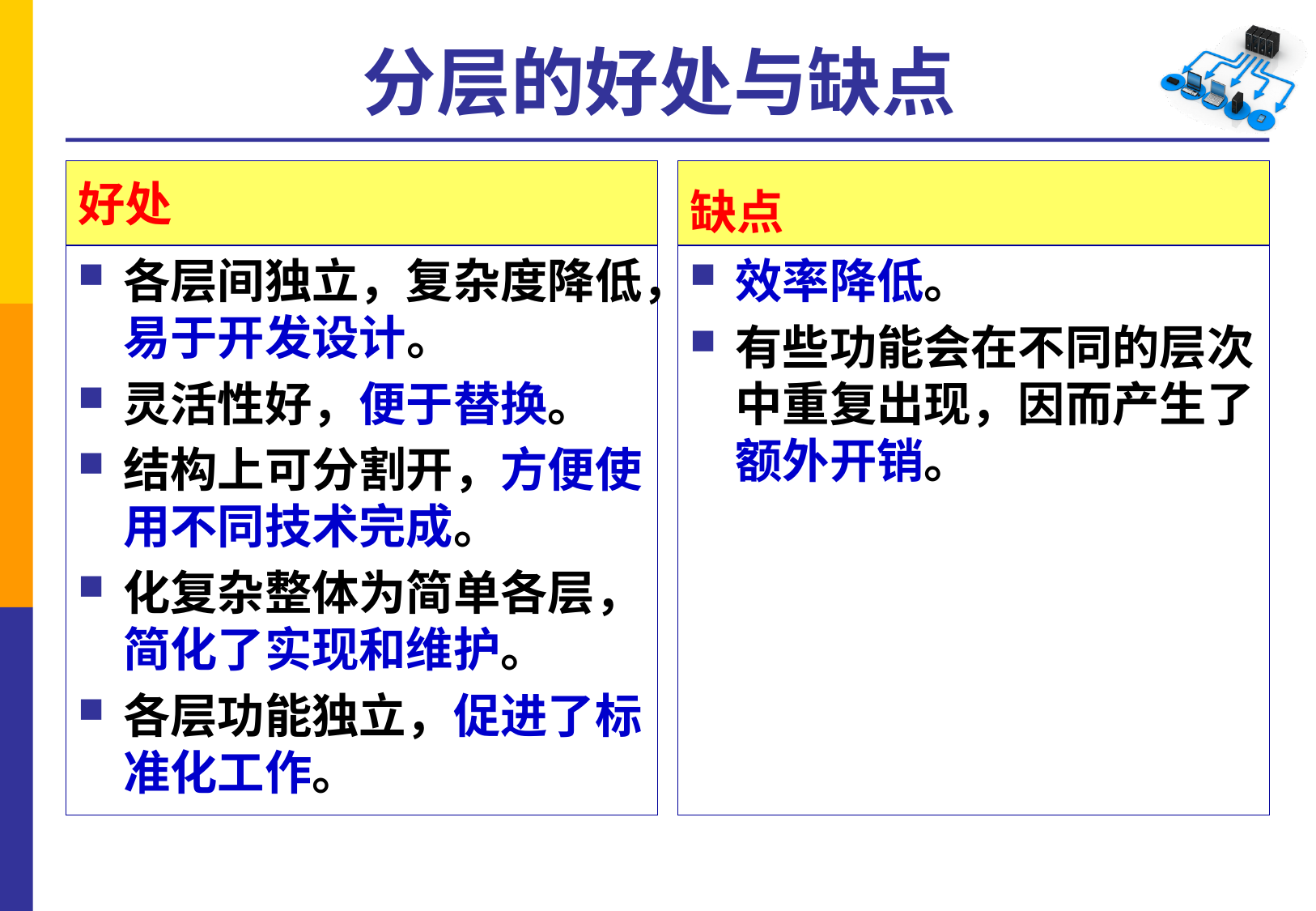

# 分层的好处与缺点
好处
缺点
各层间独立，复杂度降低，易于开发设计。
灵活性好，便于替换。
结构上可分割开，方便使用不同技术完成。
化复杂整体为简单各层，简化了实现和维护。
各层功能独立，促进了标准化工作。
效率降低。
有些功能会在不同的层次中重复出现，因而产生了额外开销。